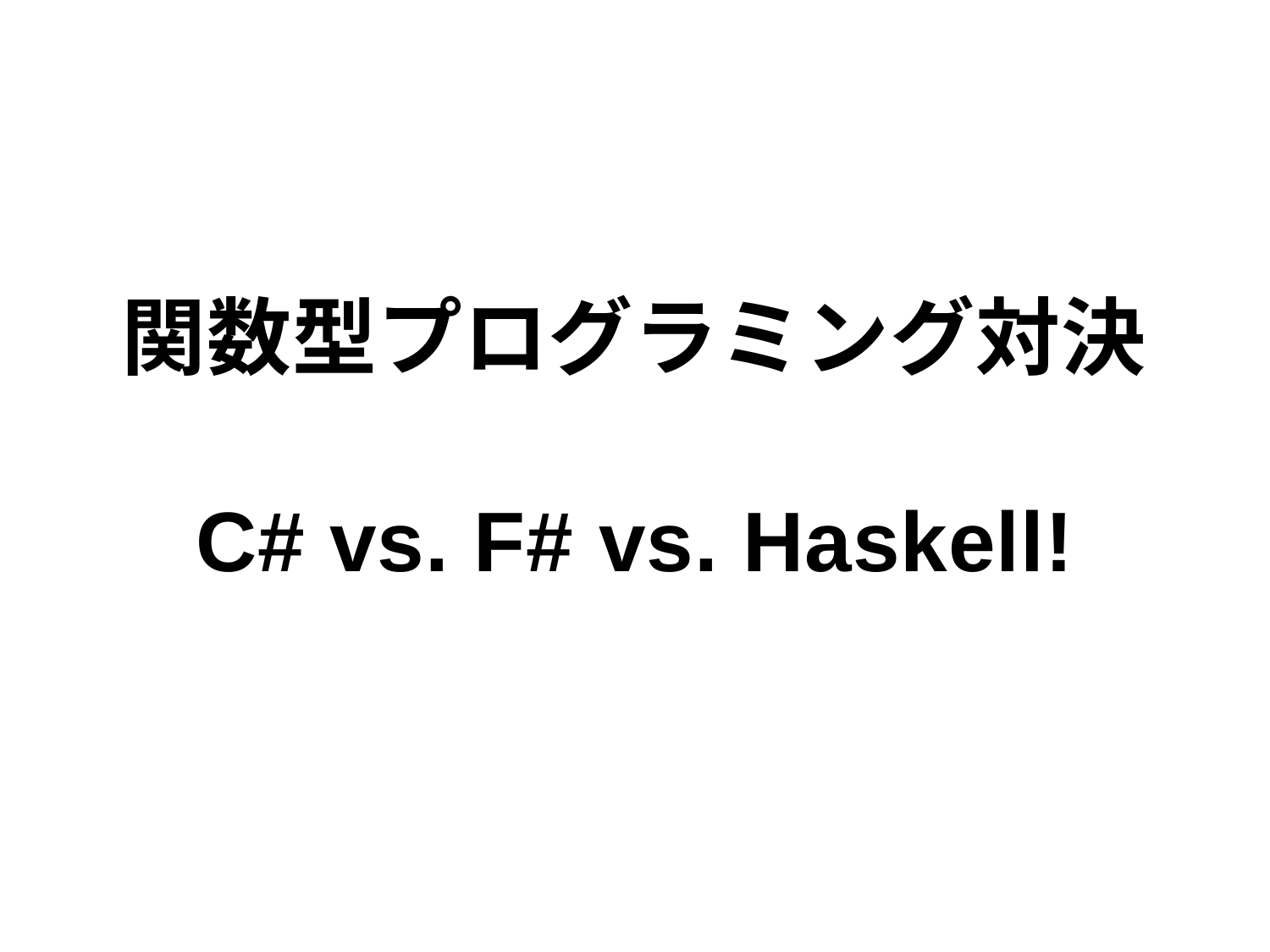

# 関数型プログラミング対決 C# vs. F# vs. Haskell!